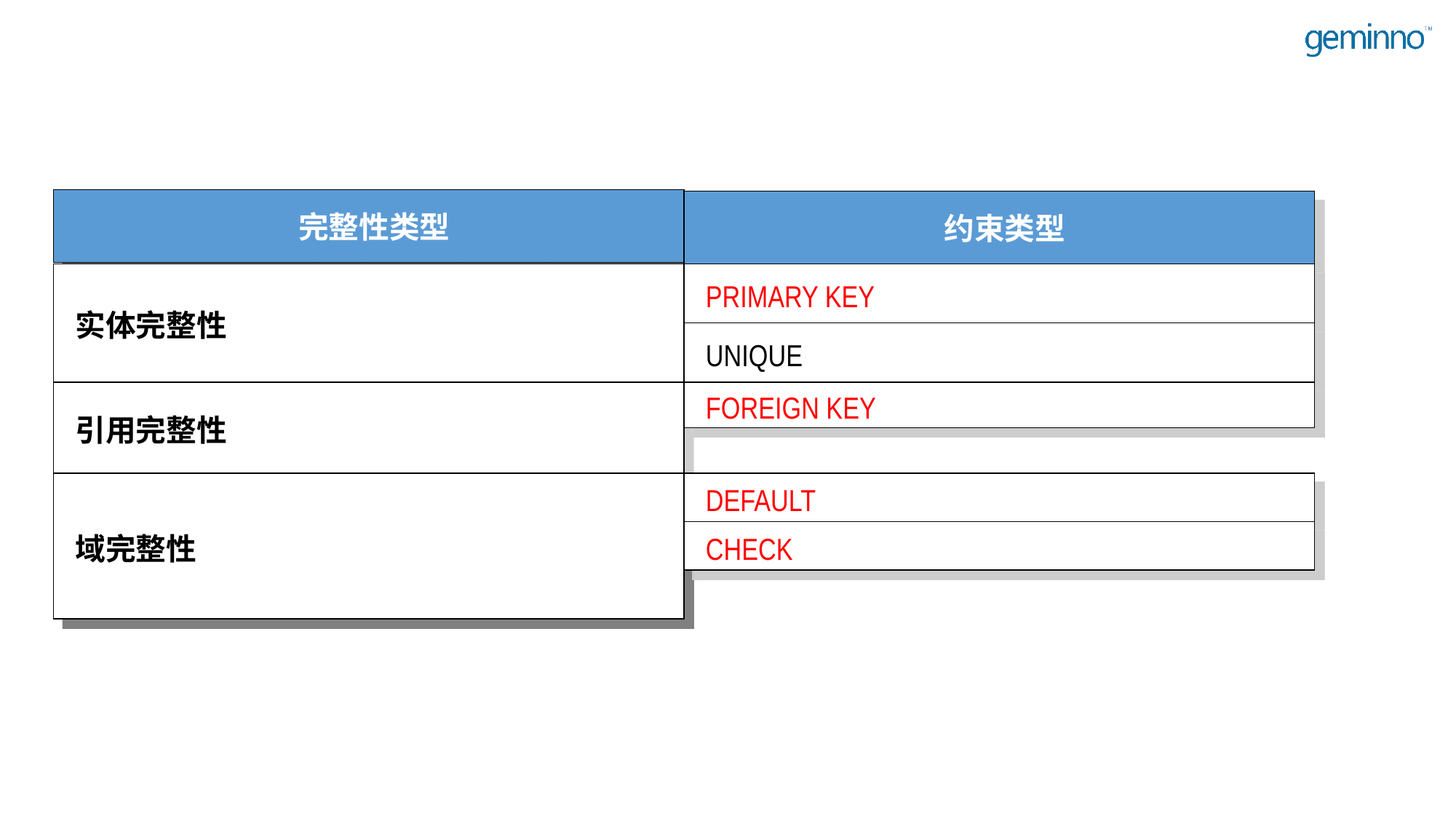

完整性类型
约束类型
实体完整性
PRIMARY KEY
UNIQUE
引用完整性
FOREIGN KEY
域完整性
DEFAULT
CHECK